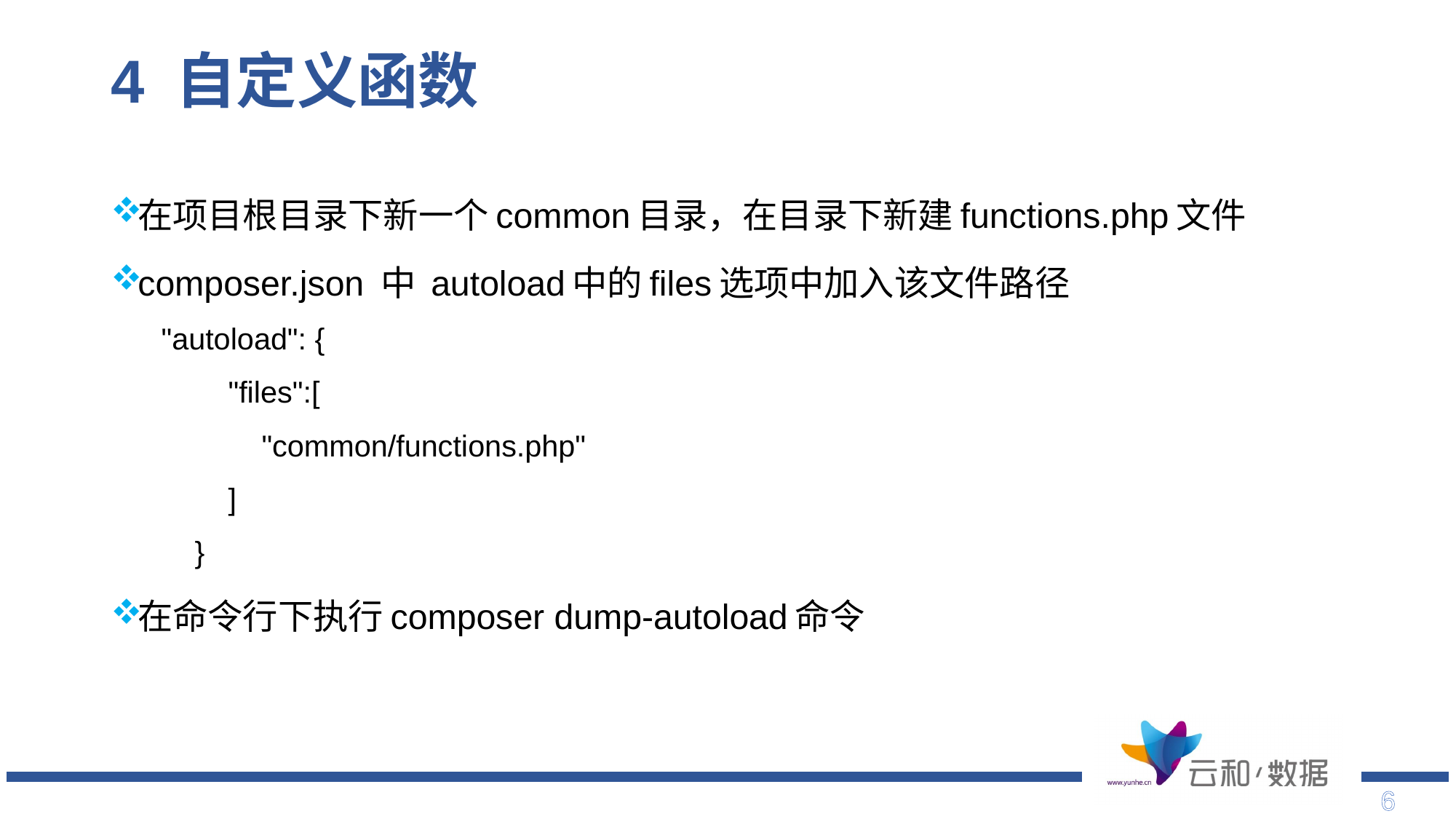

# 4 自定义函数
在项目根目录下新一个common目录，在目录下新建functions.php文件
composer.json 中 autoload中的files选项中加入该文件路径
"autoload": {
        "files":[
            "common/functions.php"
        ]
    }
在命令行下执行composer dump-autoload命令